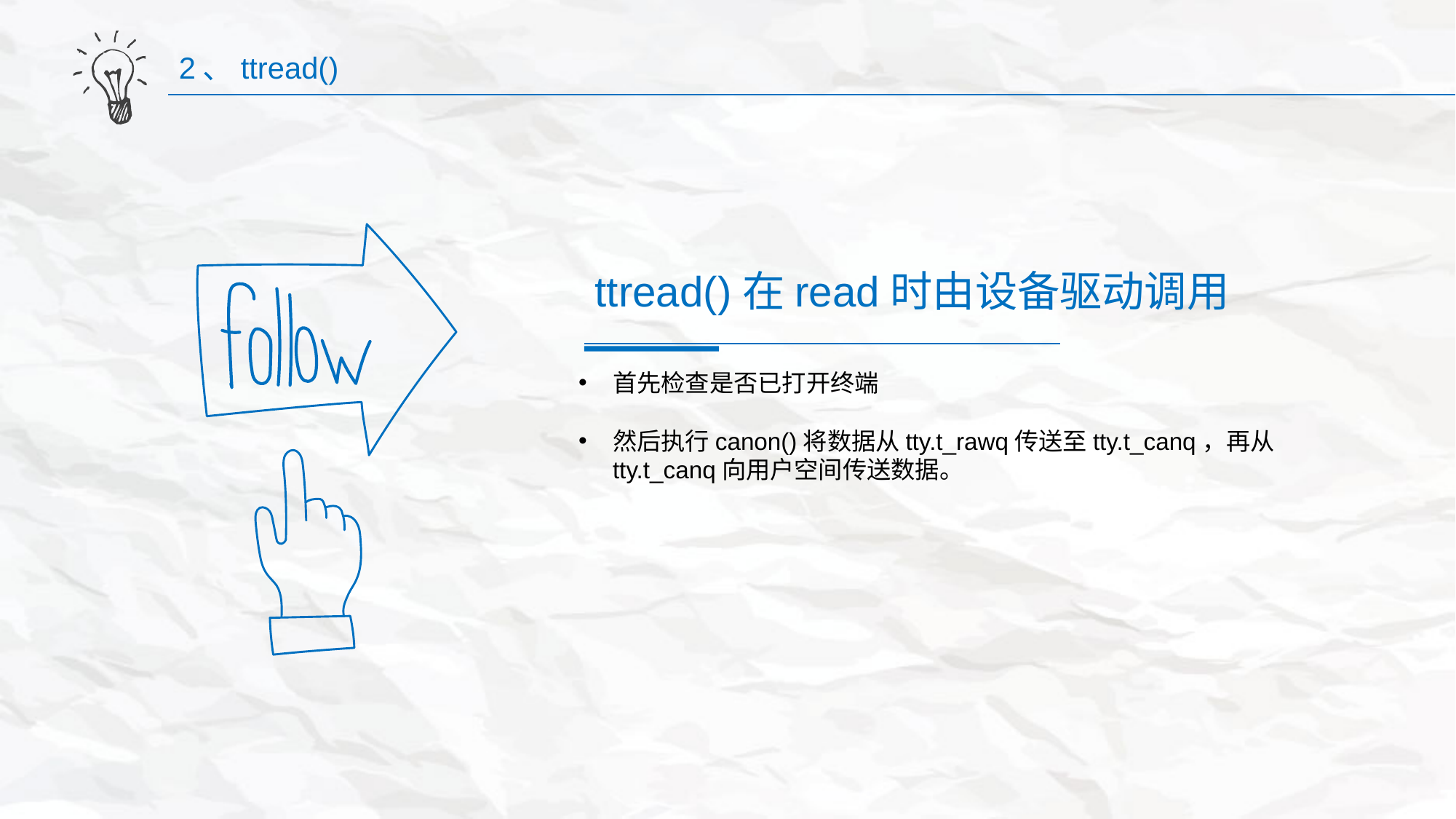

2、ttread()

ttread()在read时由设备驱动调用
首先检查是否已打开终端

然后执行canon()将数据从tty.t_rawq传送至tty.t_canq，再从tty.t_canq向用户空间传送数据。